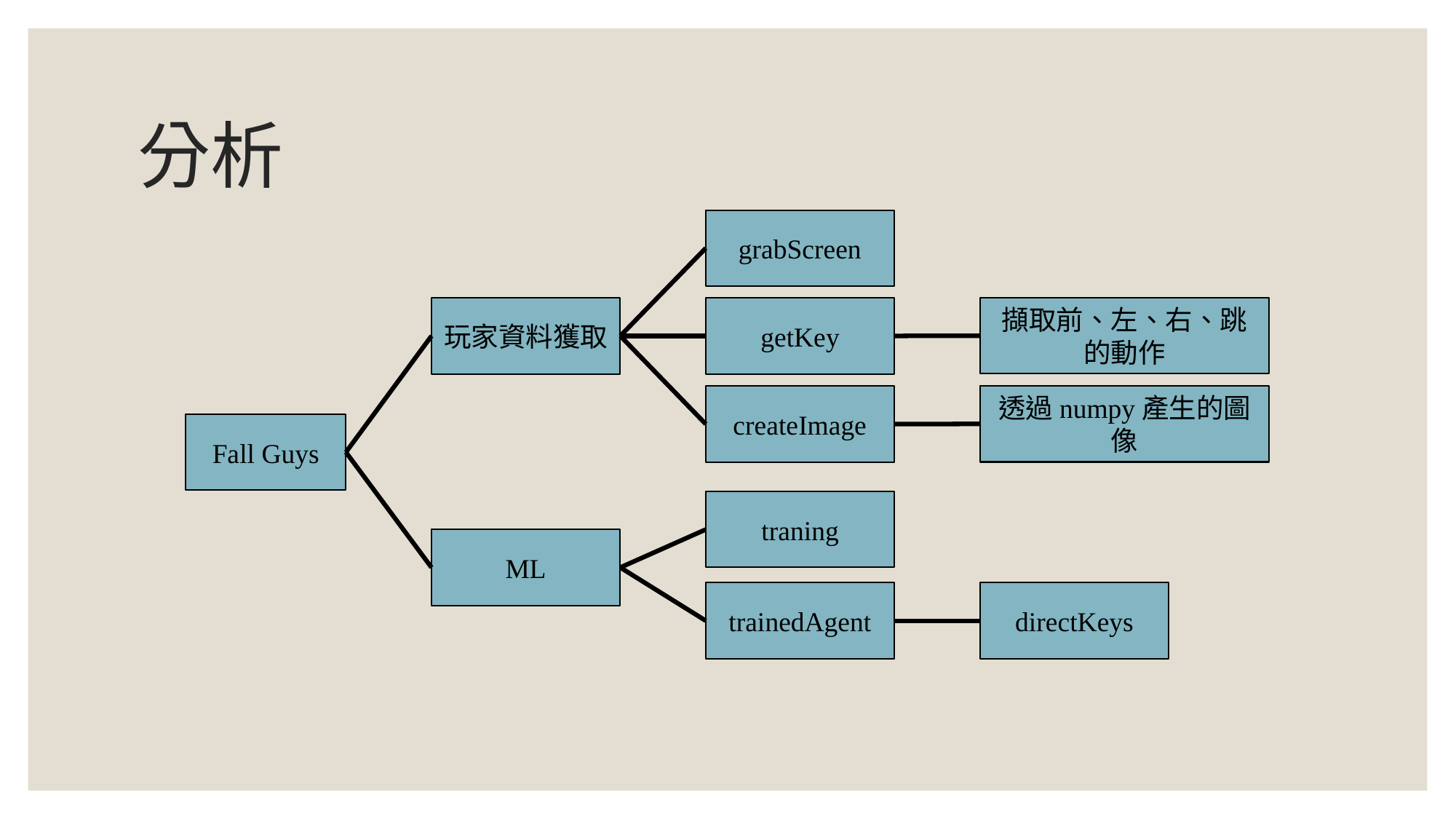

# 分析
grabScreen
擷取前、左、右、跳的動作
玩家資料獲取
getKey
透過numpy產生的圖像
createImage
Fall Guys
traning
ML
trainedAgent
directKeys